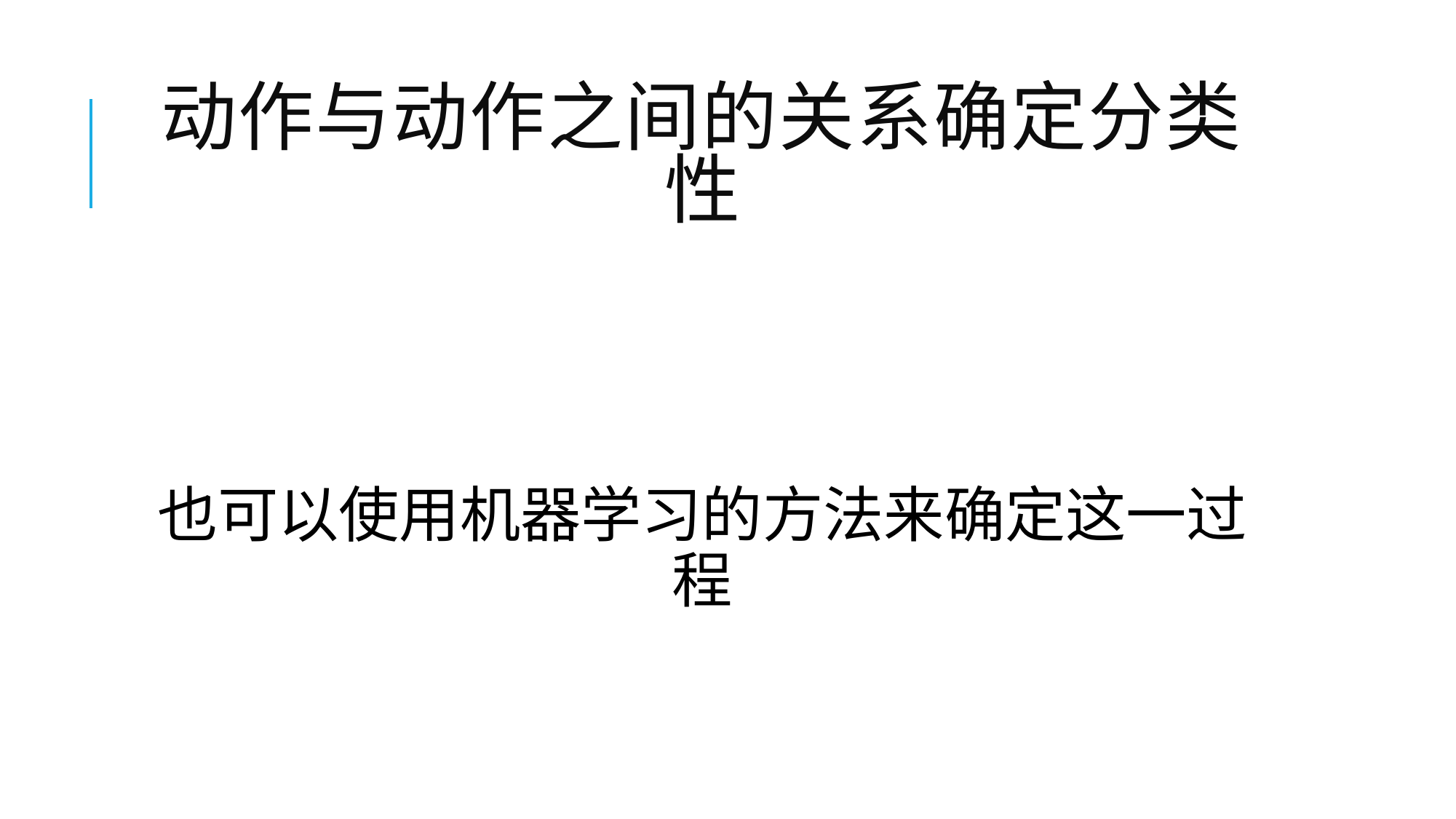

# 动作与动作之间的关系确定分类性

也可以使用机器学习的方法来确定这一过程